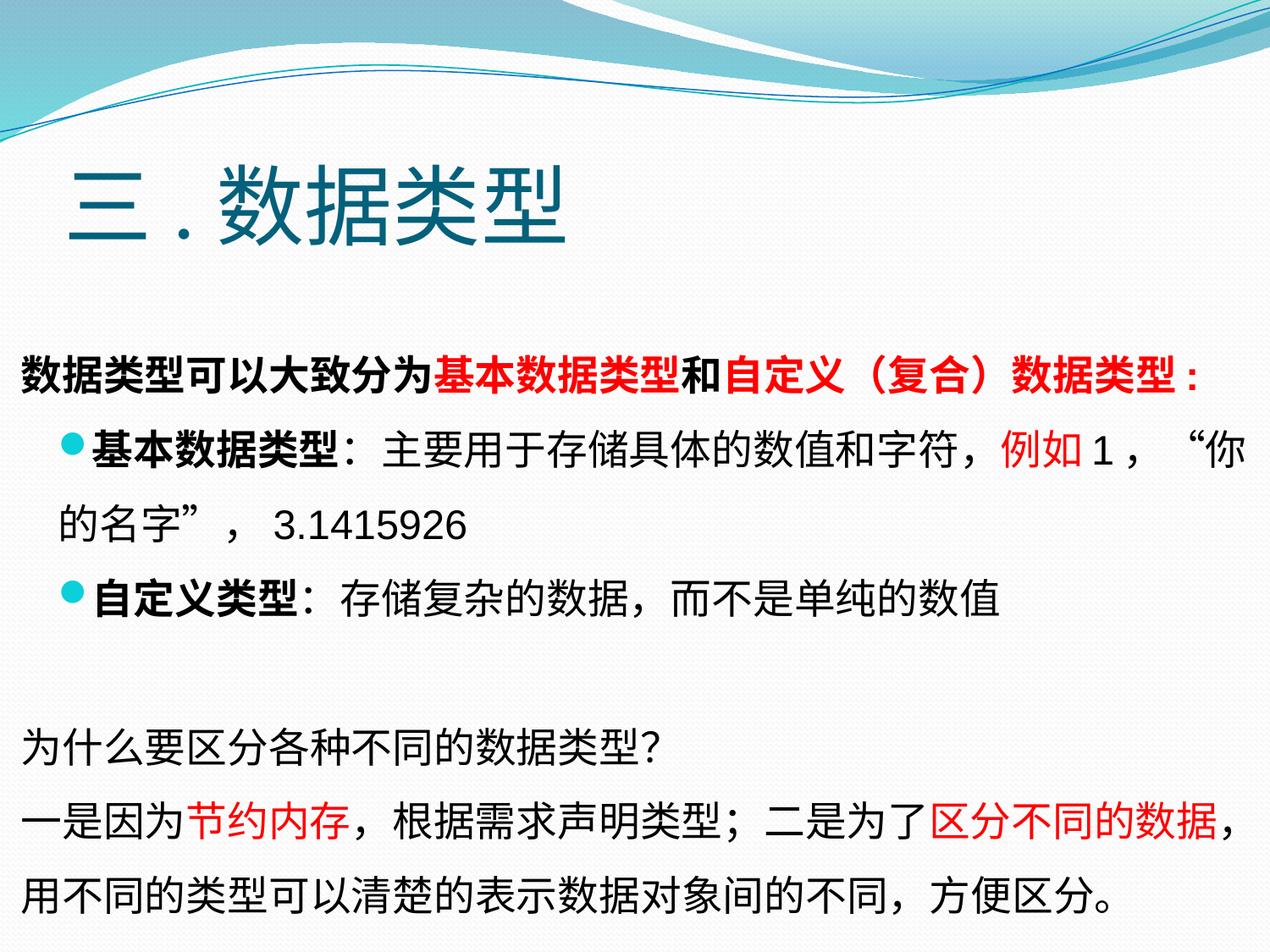

# 三.数据类型

数据类型可以大致分为基本数据类型和自定义（复合）数据类型:
基本数据类型：主要用于存储具体的数值和字符，例如1，“你的名字”，3.1415926
自定义类型：存储复杂的数据，而不是单纯的数值

为什么要区分各种不同的数据类型？
一是因为节约内存，根据需求声明类型；二是为了区分不同的数据，用不同的类型可以清楚的表示数据对象间的不同，方便区分。